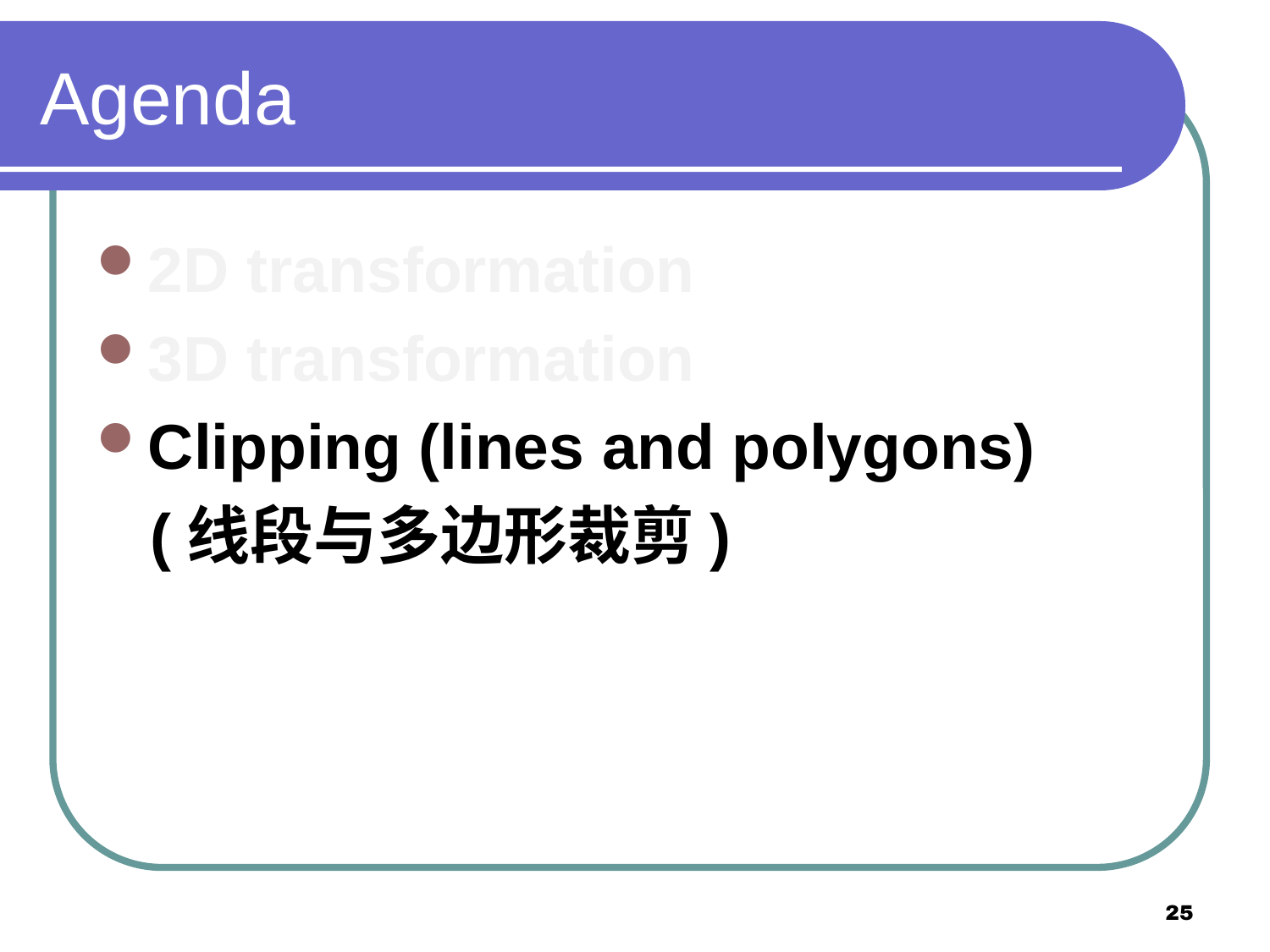

# Agenda
2D transformation
3D transformation
Clipping (lines and polygons)
   (线段与多边形裁剪)
25